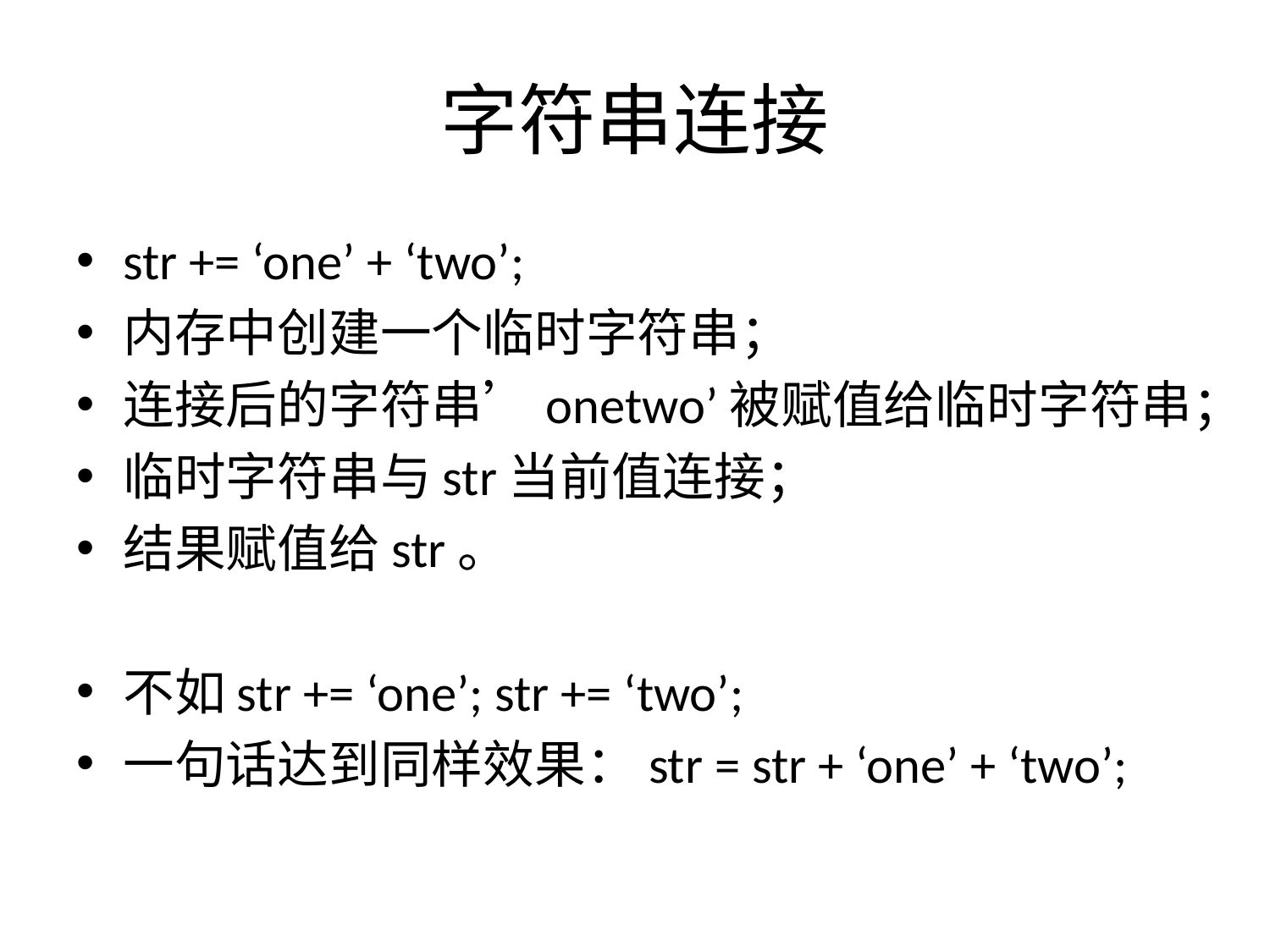

# 字符串连接
str += ‘one’ + ‘two’;
内存中创建一个临时字符串；
连接后的字符串’onetwo’被赋值给临时字符串；
临时字符串与str当前值连接；
结果赋值给str。

不如str += ‘one’; str += ‘two’;
一句话达到同样效果：str = str + ‘one’ + ‘two’;